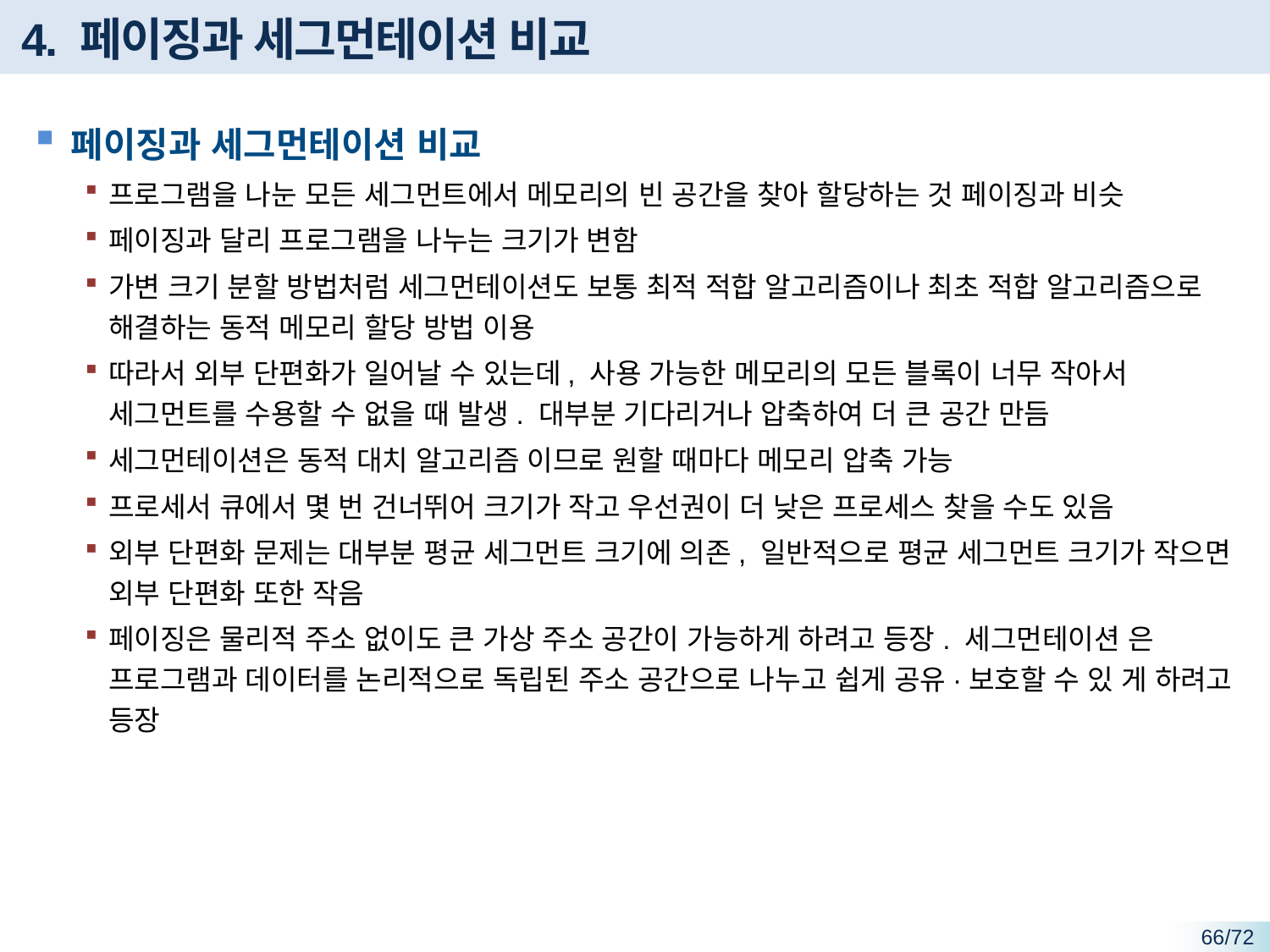

# 4. 페이징과 세그먼테이션 비교
페이징과 세그먼테이션 비교
프로그램을 나눈 모든 세그먼트에서 메모리의 빈 공간을 찾아 할당하는 것 페이징과 비슷
페이징과 달리 프로그램을 나누는 크기가 변함
가변 크기 분할 방법처럼 세그먼테이션도 보통 최적 적합 알고리즘이나 최초 적합 알고리즘으로 해결하는 동적 메모리 할당 방법 이용
따라서 외부 단편화가 일어날 수 있는데, 사용 가능한 메모리의 모든 블록이 너무 작아서 세그먼트를 수용할 수 없을 때 발생. 대부분 기다리거나 압축하여 더 큰 공간 만듬
세그먼테이션은 동적 대치 알고리즘 이므로 원할 때마다 메모리 압축 가능
프로세서 큐에서 몇 번 건너뛰어 크기가 작고 우선권이 더 낮은 프로세스 찾을 수도 있음
외부 단편화 문제는 대부분 평균 세그먼트 크기에 의존, 일반적으로 평균 세그먼트 크기가 작으면 외부 단편화 또한 작음
페이징은 물리적 주소 없이도 큰 가상 주소 공간이 가능하게 하려고 등장. 세그먼테이션 은 프로그램과 데이터를 논리적으로 독립된 주소 공간으로 나누고 쉽게 공유·보호할 수 있 게 하려고 등장